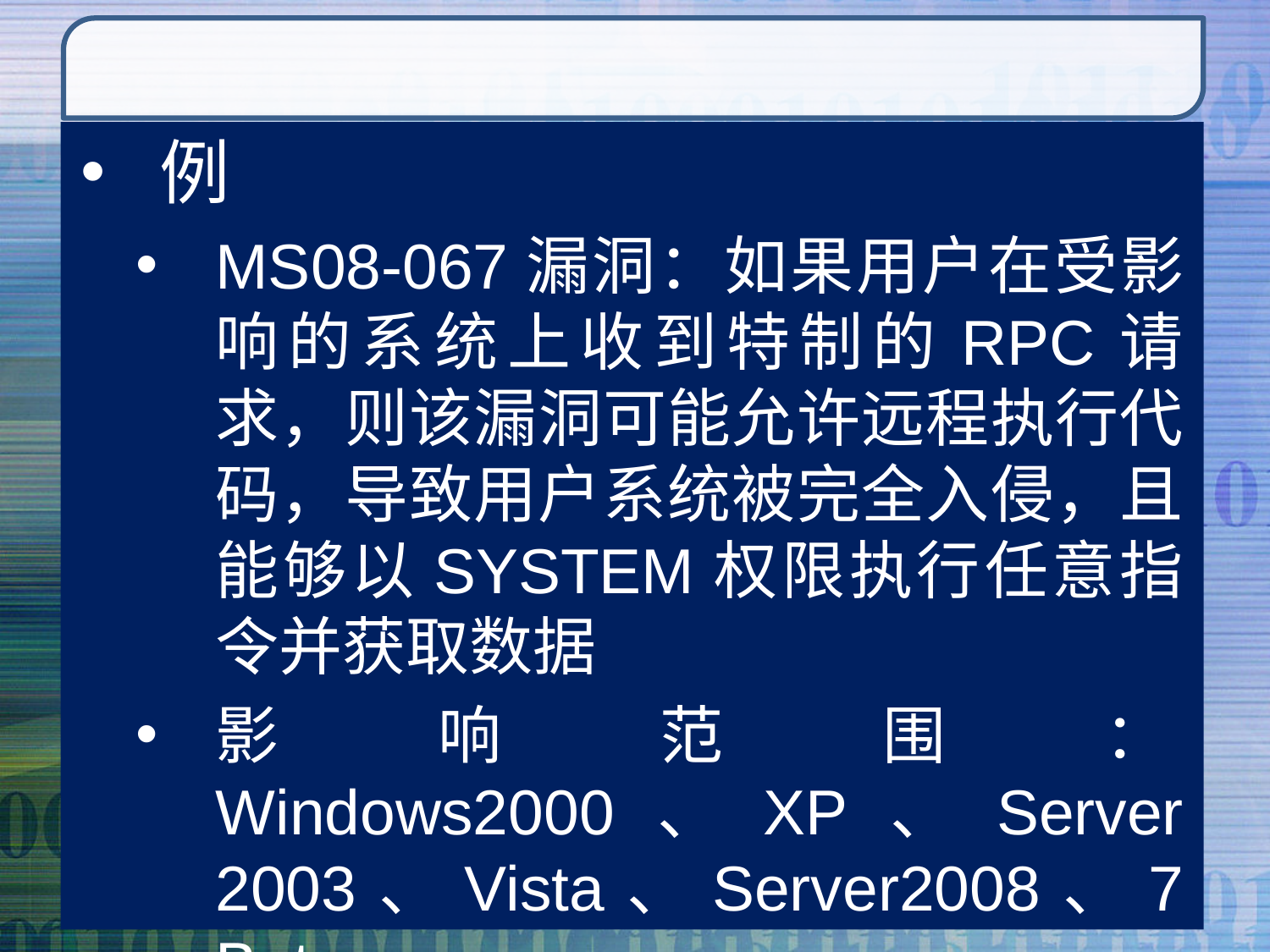

#
例
MS08-067漏洞：如果用户在受影响的系统上收到特制的RPC请求，则该漏洞可能允许远程执行代码，导致用户系统被完全入侵，且能够以SYSTEM权限执行任意指令并获取数据
影响范围：Windows2000、XP、Server 2003、Vista、Server2008、7 Beta